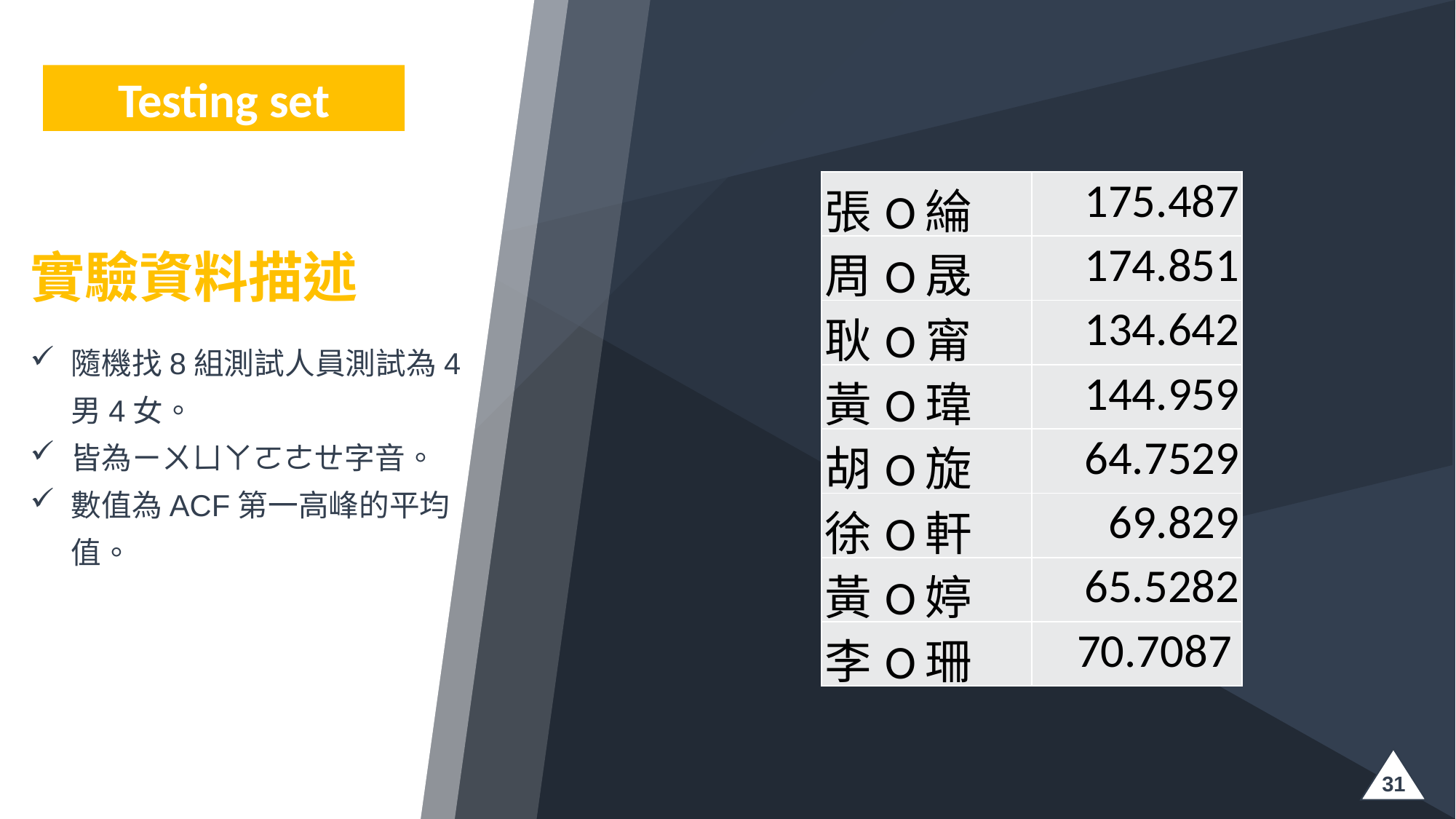

Testing set

| 張O綸 | 175.487 |
| --- | --- |
| 周O晟 | 174.851 |
| 耿O甯 | 134.642 |
| 黃O瑋 | 144.959 |
| 胡O旋 | 64.7529 |
| 徐O軒 | 69.829 |
| 黃O婷 | 65.5282 |
| 李O珊 | 70.7087 |
實驗資料描述
隨機找8組測試人員測試為4男4女。
皆為ㄧㄨㄩㄚㄛㄜㄝ字音。
數值為ACF第一高峰的平均值。

31